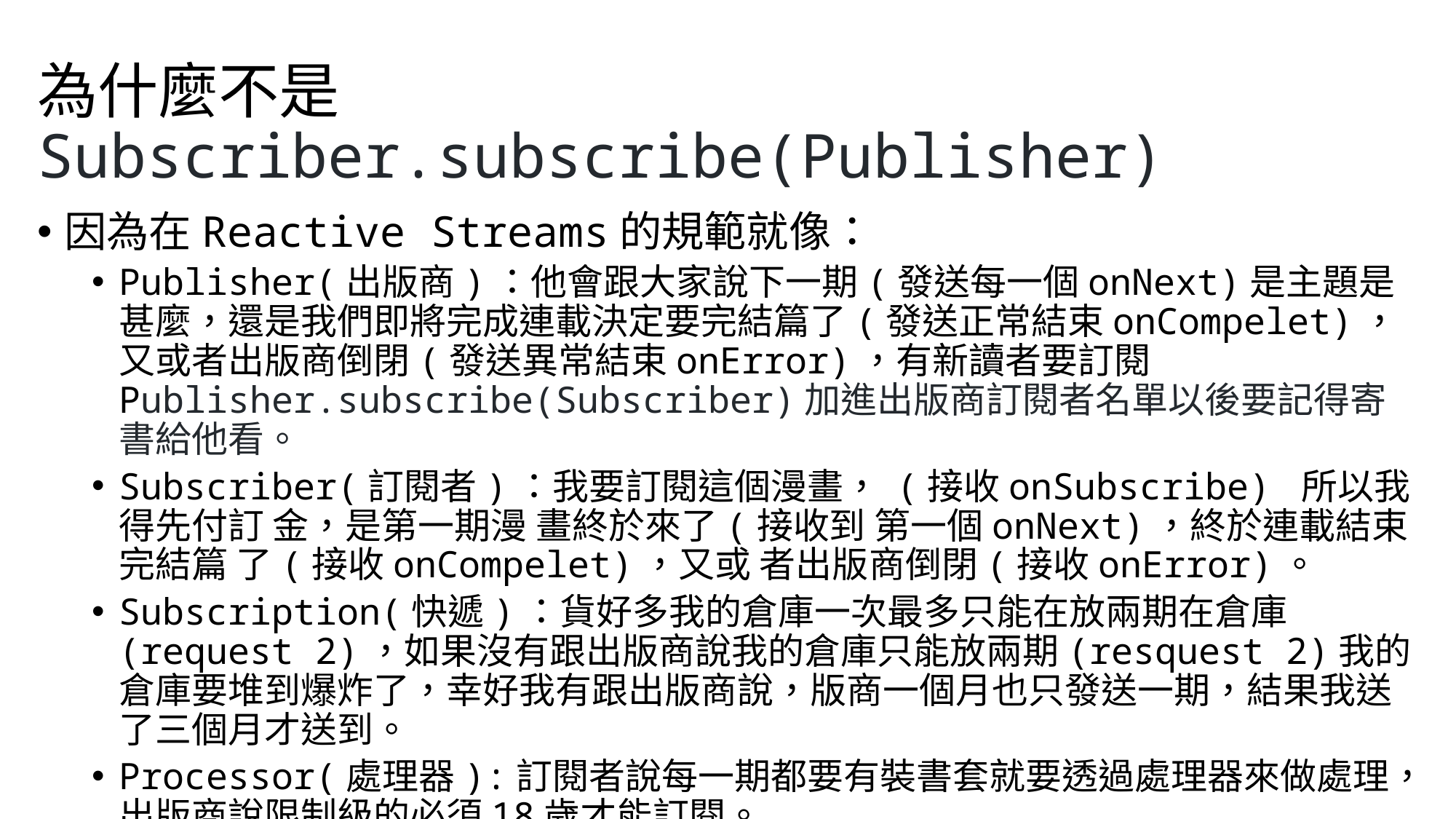

# 為什麼不是Subscriber.subscribe(Publisher)
因為在Reactive Streams的規範就像：
Publisher(出版商)：他會跟大家說下一期(發送每一個onNext)是主題是甚麼，還是我們即將完成連載決定要完結篇了(發送正常結束onCompelet)，又或者出版商倒閉(發送異常結束onError)，有新讀者要訂閱Publisher.subscribe(Subscriber)加進出版商訂閱者名單以後要記得寄書給他看。
Subscriber(訂閱者)：我要訂閱這個漫畫， (接收onSubscribe) 所以我得先付訂 金，是第一期漫 畫終於來了(接收到 第一個onNext)，終於連載結束 完結篇 了(接收onCompelet)，又或 者出版商倒閉(接收onError)。
Subscription(快遞)：貨好多我的倉庫一次最多只能在放兩期在倉庫(request 2)，如果沒有跟出版商說我的倉庫只能放兩期(resquest 2)我的倉庫要堆到爆炸了，幸好我有跟出版商說，版商一個月也只發送一期，結果我送了三個月才送到。
Processor(處理器):訂閱者說每一期都要有裝書套就要透過處理器來做處理，出版商說限制級的必須18歲才能訂閱。